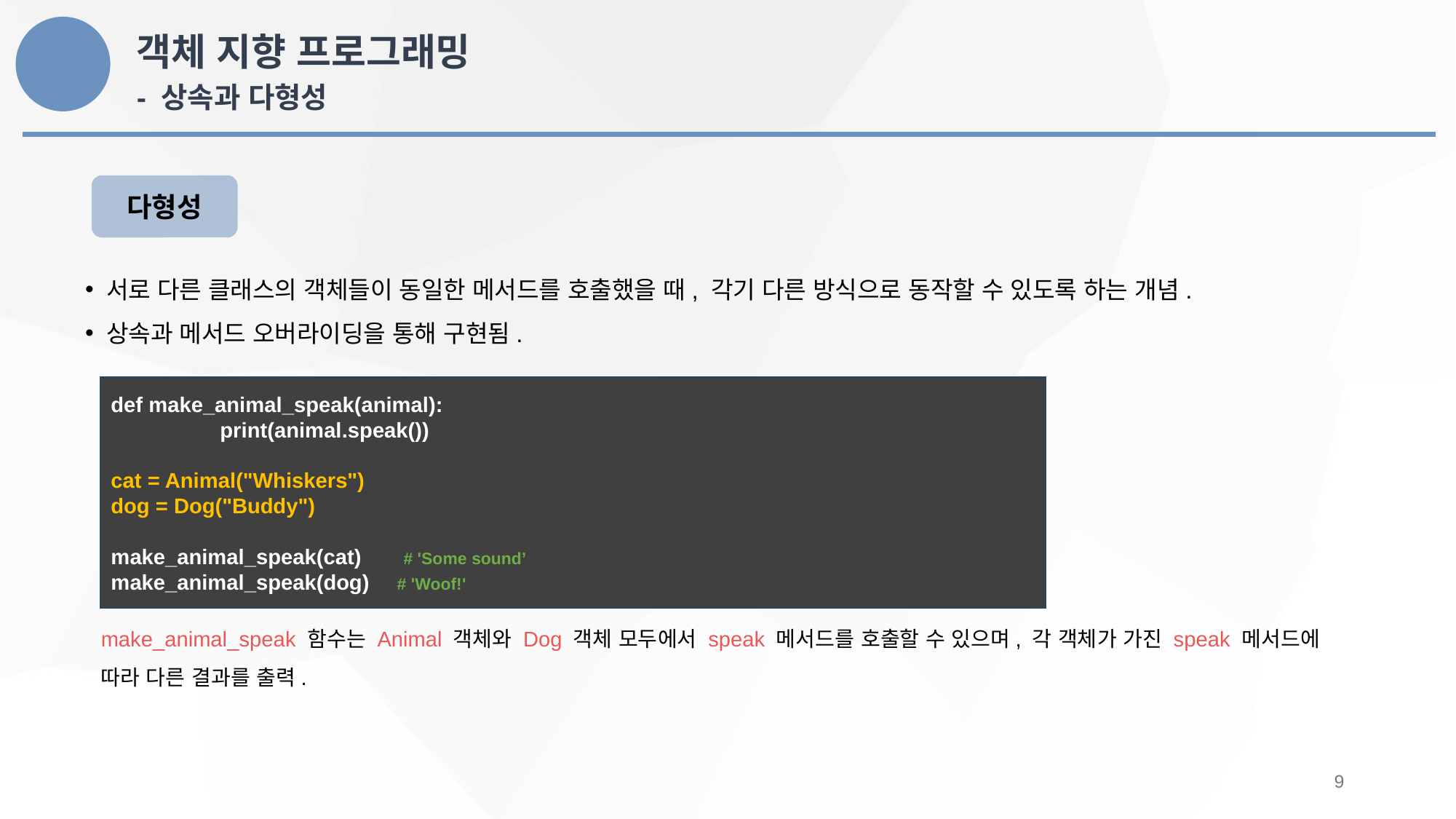

객체 지향 프로그래밍
- 상속과 다형성
다형성
 서로 다른 클래스의 객체들이 동일한 메서드를 호출했을 때, 각기 다른 방식으로 동작할 수 있도록 하는 개념.
 상속과 메서드 오버라이딩을 통해 구현됨.
def make_animal_speak(animal):
	print(animal.speak())

cat = Animal("Whiskers")
dog = Dog("Buddy")

make_animal_speak(cat)       # 'Some sound’
make_animal_speak(dog)     # 'Woof!'
make_animal_speak 함수는 Animal 객체와 Dog 객체 모두에서 speak 메서드를 호출할 수 있으며, 각 객체가 가진 speak 메서드에 따라 다른 결과를 출력.
9